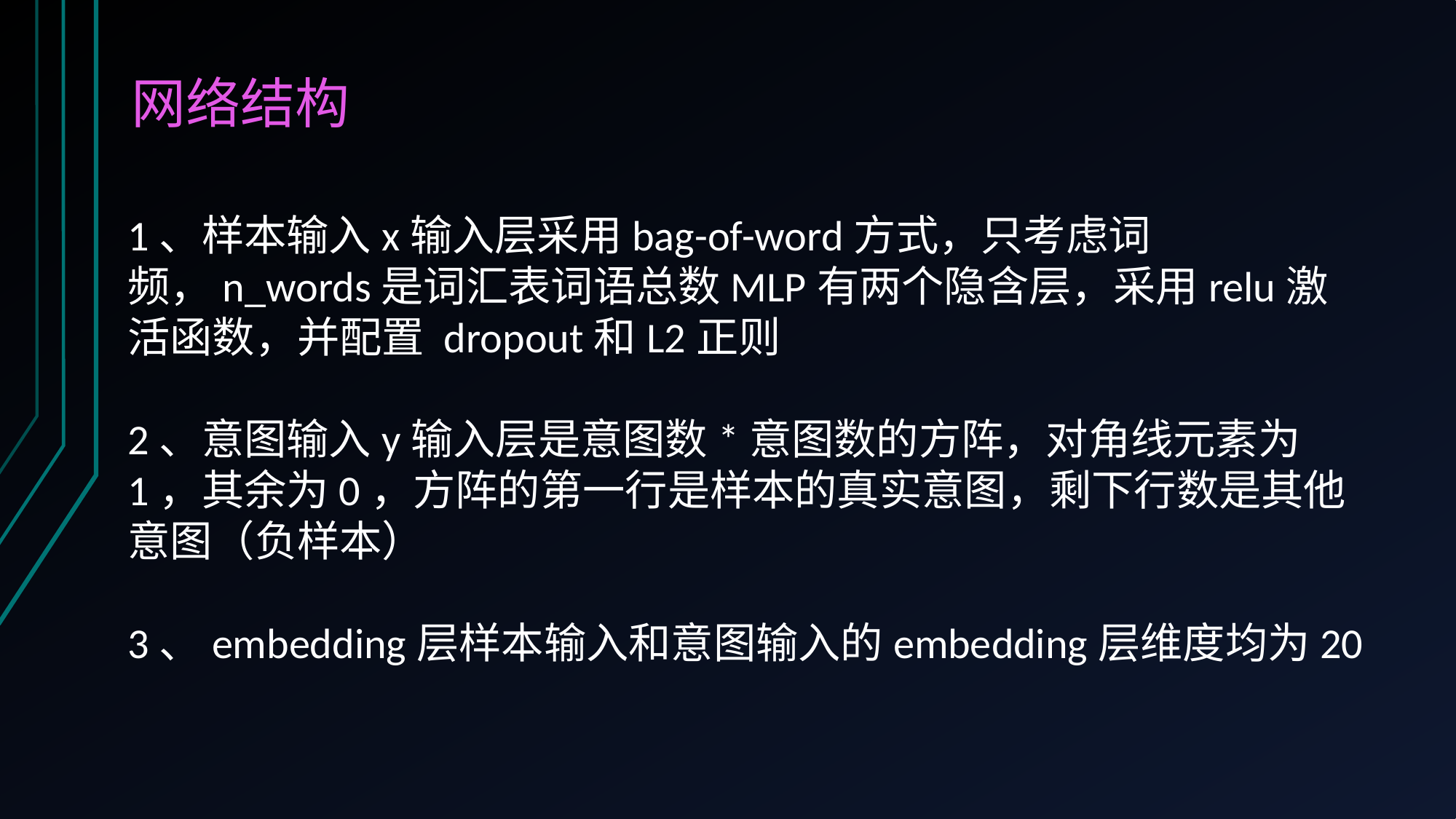

# 网络结构
1、样本输入x输入层采用bag-of-word方式，只考虑词频，n_words是词汇表词语总数MLP有两个隐含层，采用relu激活函数，并配置 dropout和L2正则

2、意图输入y输入层是意图数*意图数的方阵，对角线元素为1，其余为0，方阵的第一行是样本的真实意图，剩下行数是其他意图（负样本）

3、embedding层样本输入和意图输入的embedding层维度均为20